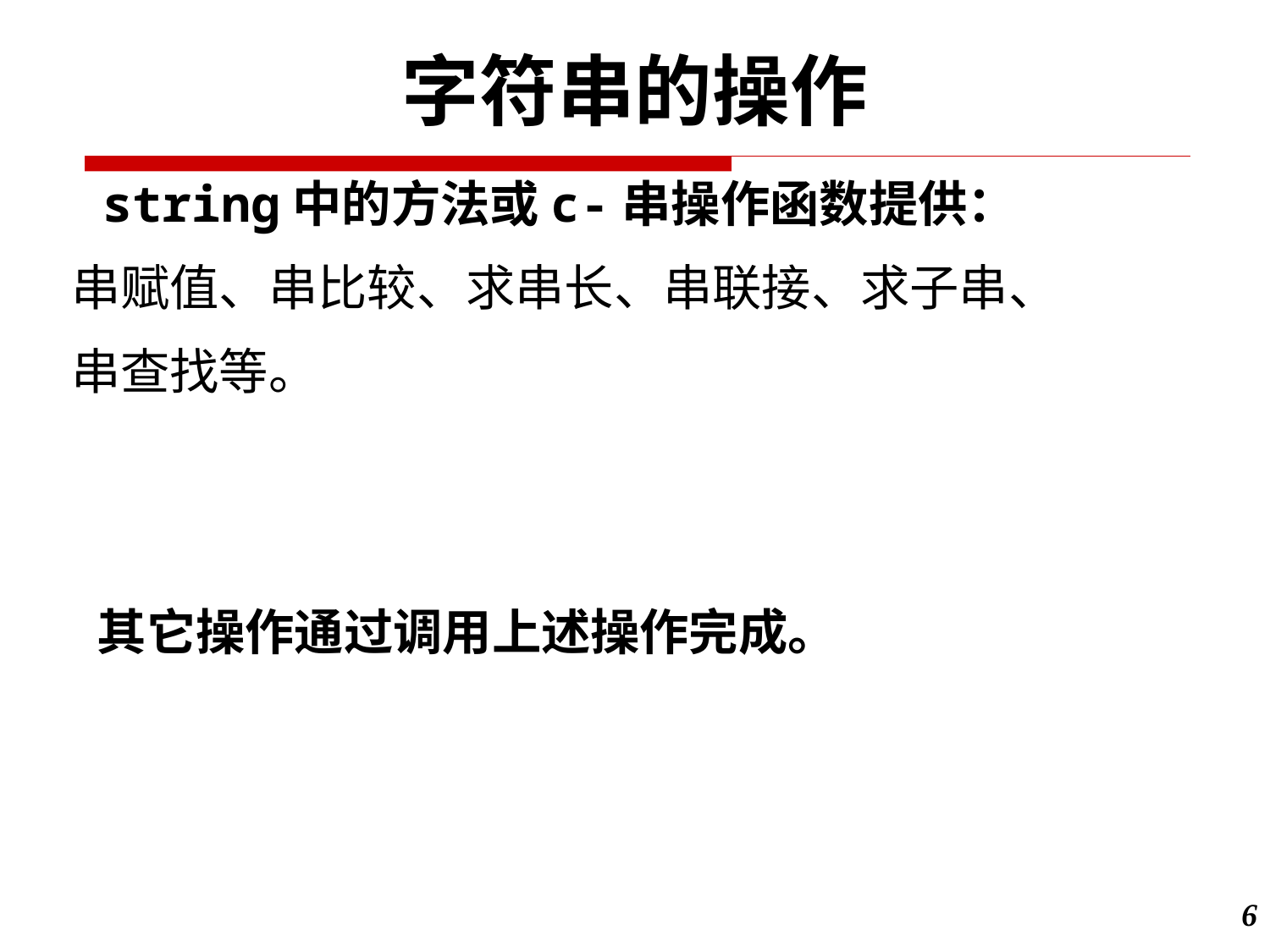

字符串的操作
	string中的方法或c-串操作函数提供：
  串赋值、串比较、求串长、串联接、求子串、
  串查找等。
其它操作通过调用上述操作完成。
6